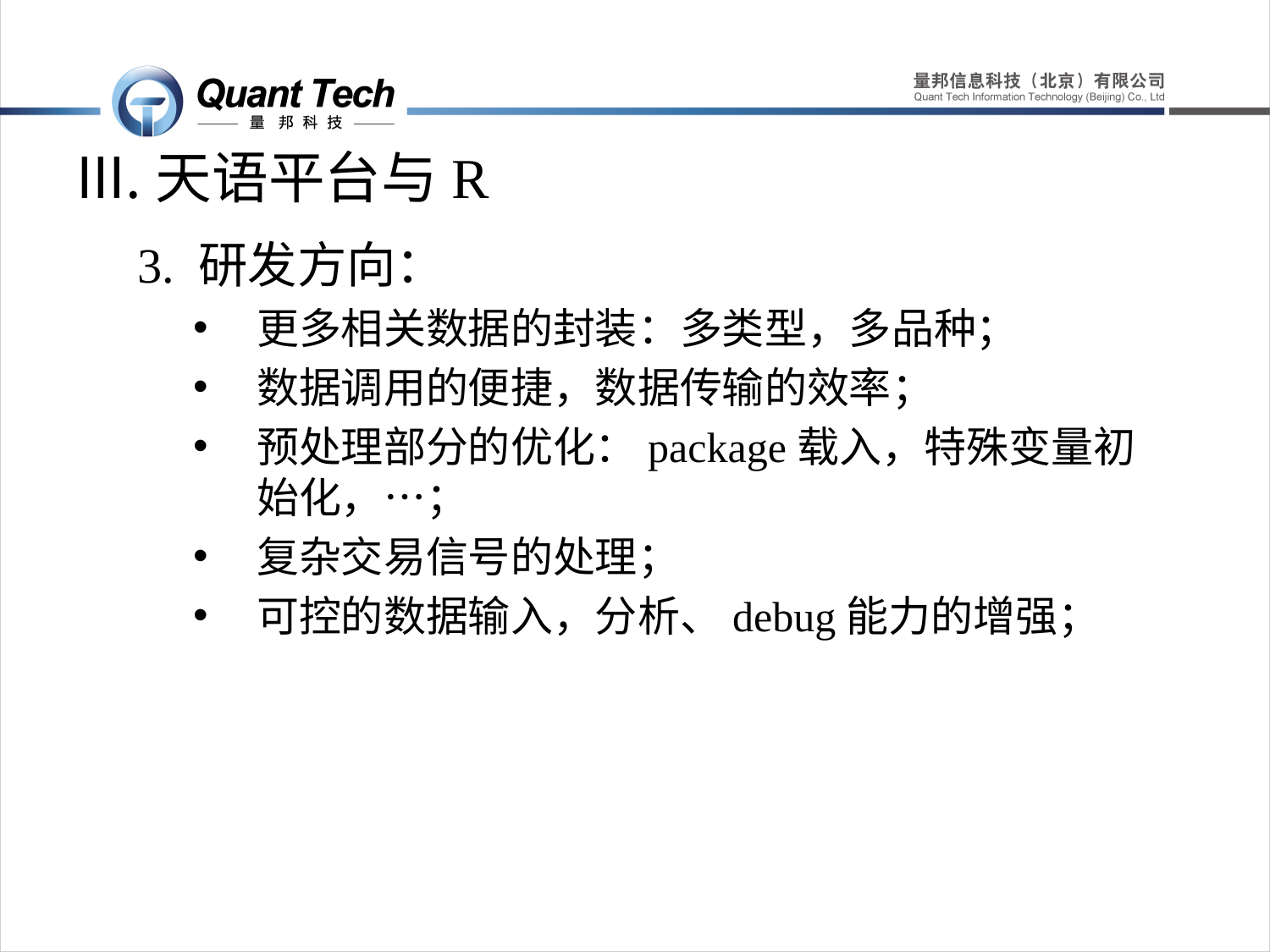

# 天语平台与R
3. 研发方向：
更多相关数据的封装：多类型，多品种；
数据调用的便捷，数据传输的效率；
预处理部分的优化：package载入，特殊变量初始化，…；
复杂交易信号的处理；
可控的数据输入，分析、debug能力的增强；